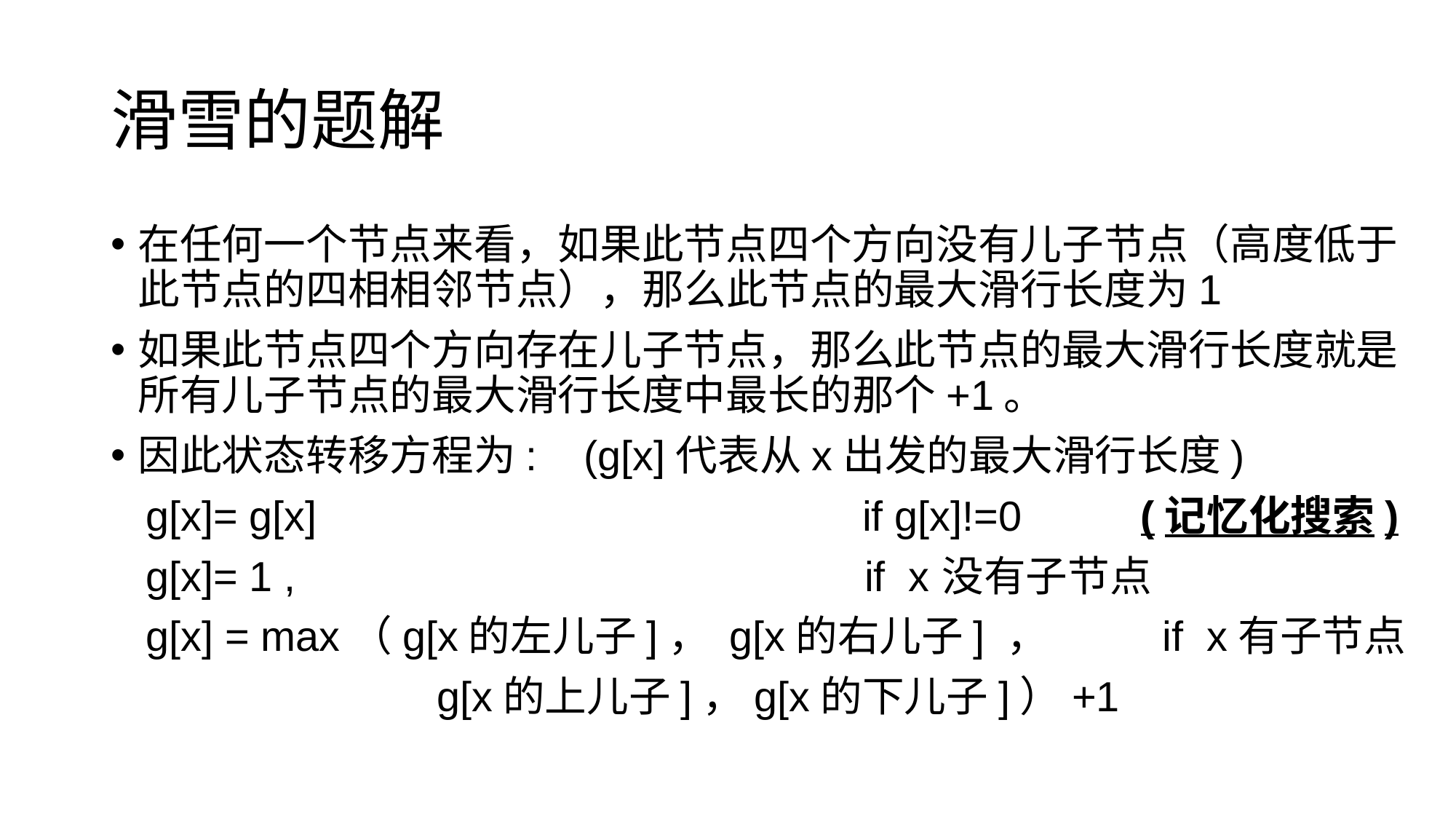

# 滑雪的题解
在任何一个节点来看，如果此节点四个方向没有儿子节点（高度低于此节点的四相相邻节点），那么此节点的最大滑行长度为1
如果此节点四个方向存在儿子节点，那么此节点的最大滑行长度就是所有儿子节点的最大滑行长度中最长的那个+1。
因此状态转移方程为:    (g[x]代表从x出发的最大滑行长度)
   g[x]= g[x]                                               if g[x]!=0          (记忆化搜索)
   g[x]= 1 ,                                                 if  x没有子节点
   g[x] = max（g[x的左儿子]， g[x的右儿子] ，           if  x有子节点
                            g[x的上儿子]，g[x的下儿子]）+1